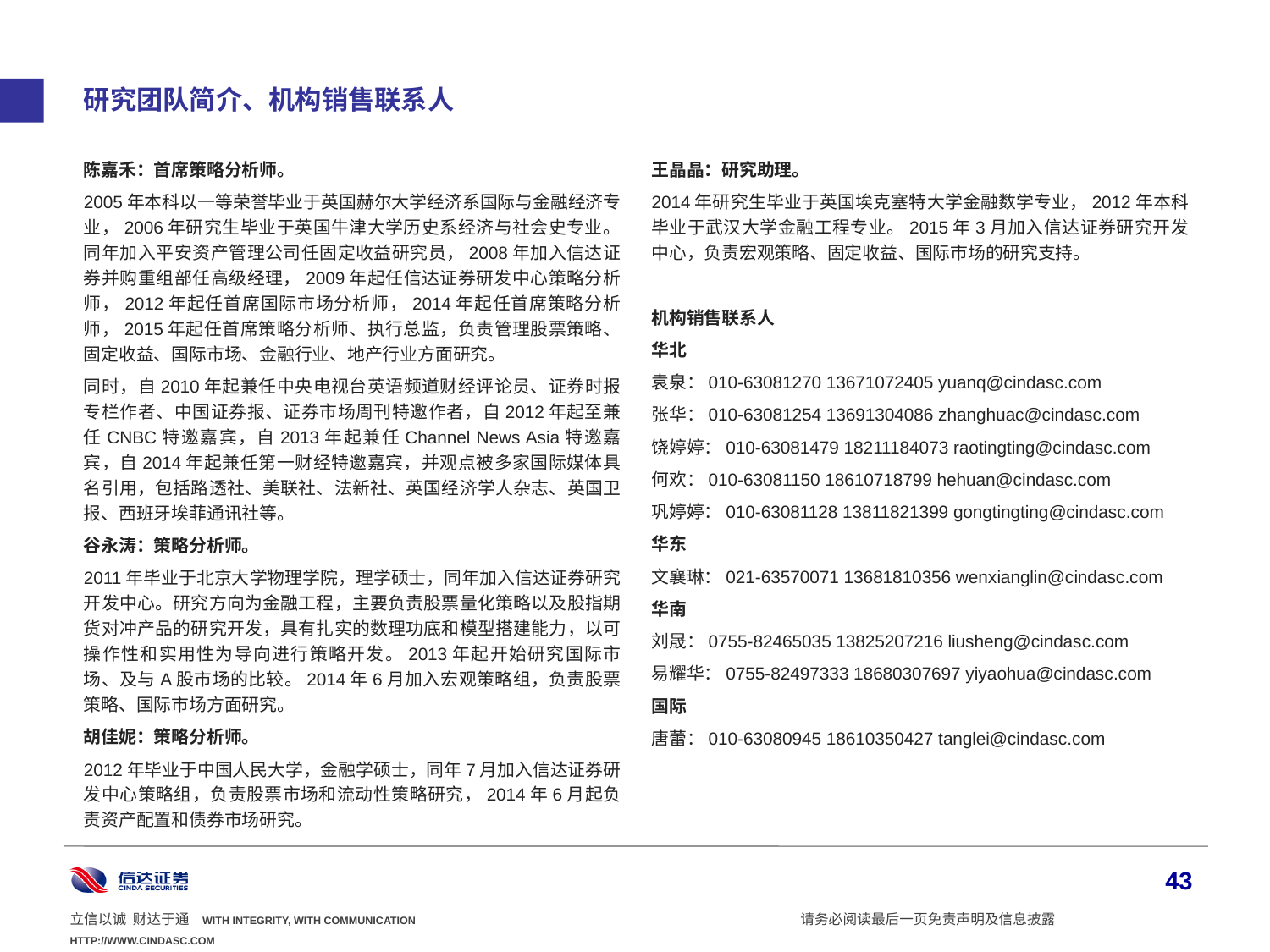

# 研究团队简介、机构销售联系人
陈嘉禾：首席策略分析师。
2005年本科以一等荣誉毕业于英国赫尔大学经济系国际与金融经济专业，2006年研究生毕业于英国牛津大学历史系经济与社会史专业。同年加入平安资产管理公司任固定收益研究员，2008年加入信达证券并购重组部任高级经理，2009年起任信达证券研发中心策略分析师，2012年起任首席国际市场分析师，2014年起任首席策略分析师，2015年起任首席策略分析师、执行总监，负责管理股票策略、固定收益、国际市场、金融行业、地产行业方面研究。
同时，自2010年起兼任中央电视台英语频道财经评论员、证券时报专栏作者、中国证券报、证券市场周刊特邀作者，自2012年起至兼任CNBC特邀嘉宾，自2013年起兼任Channel News Asia特邀嘉宾，自2014年起兼任第一财经特邀嘉宾，并观点被多家国际媒体具名引用，包括路透社、美联社、法新社、英国经济学人杂志、英国卫报、西班牙埃菲通讯社等。
谷永涛：策略分析师。
2011年毕业于北京大学物理学院，理学硕士，同年加入信达证券研究开发中心。研究方向为金融工程，主要负责股票量化策略以及股指期货对冲产品的研究开发，具有扎实的数理功底和模型搭建能力，以可操作性和实用性为导向进行策略开发。2013年起开始研究国际市场、及与A股市场的比较。2014年6月加入宏观策略组，负责股票策略、国际市场方面研究。
胡佳妮：策略分析师。
2012年毕业于中国人民大学，金融学硕士，同年7月加入信达证券研发中心策略组，负责股票市场和流动性策略研究，2014年6月起负责资产配置和债券市场研究。
王晶晶：研究助理。
2014年研究生毕业于英国埃克塞特大学金融数学专业，2012年本科毕业于武汉大学金融工程专业。2015年3月加入信达证券研究开发中心，负责宏观策略、固定收益、国际市场的研究支持。

机构销售联系人
华北
袁泉：010-63081270 13671072405 yuanq@cindasc.com
张华：010-63081254 13691304086 zhanghuac@cindasc.com
饶婷婷：010-63081479 18211184073 raotingting@cindasc.com
何欢：010-63081150 18610718799 hehuan@cindasc.com
巩婷婷：010-63081128 13811821399 gongtingting@cindasc.com
华东
文襄琳：021-63570071 13681810356 wenxianglin@cindasc.com
华南
刘晟：0755-82465035 13825207216 liusheng@cindasc.com
易耀华：0755-82497333 18680307697 yiyaohua@cindasc.com
国际
唐蕾：010-63080945 18610350427 tanglei@cindasc.com